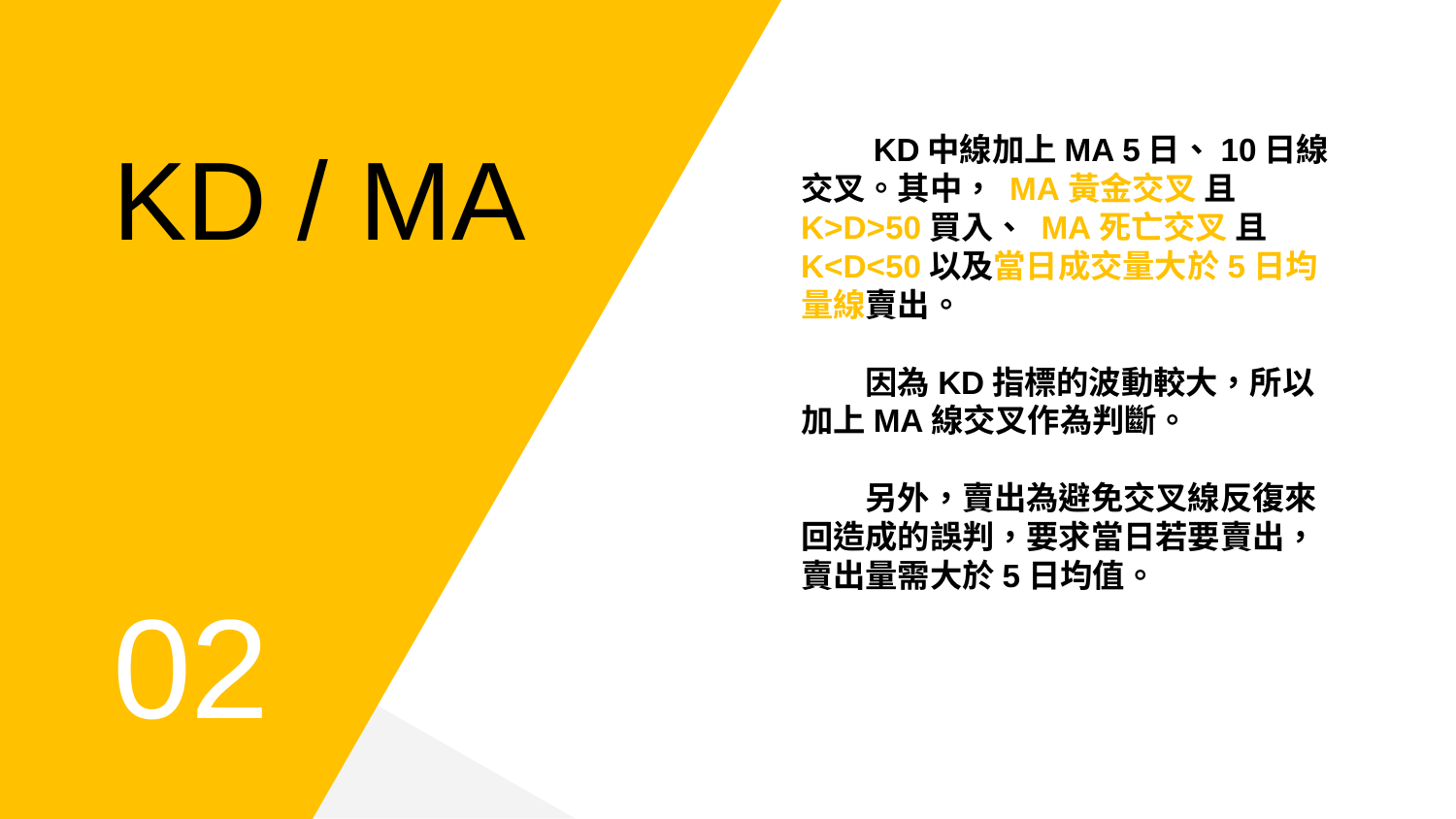

# KD / MA
　　KD中線加上MA 5日、10日線交叉。其中， MA黃金交叉 且 K>D>50買入、 MA死亡交叉 且 K<D<50以及當日成交量大於5日均量線賣出。

　　因為KD指標的波動較大，所以加上MA線交叉作為判斷。

　　另外，賣出為避免交叉線反復來回造成的誤判，要求當日若要賣出，賣出量需大於5日均值。

02